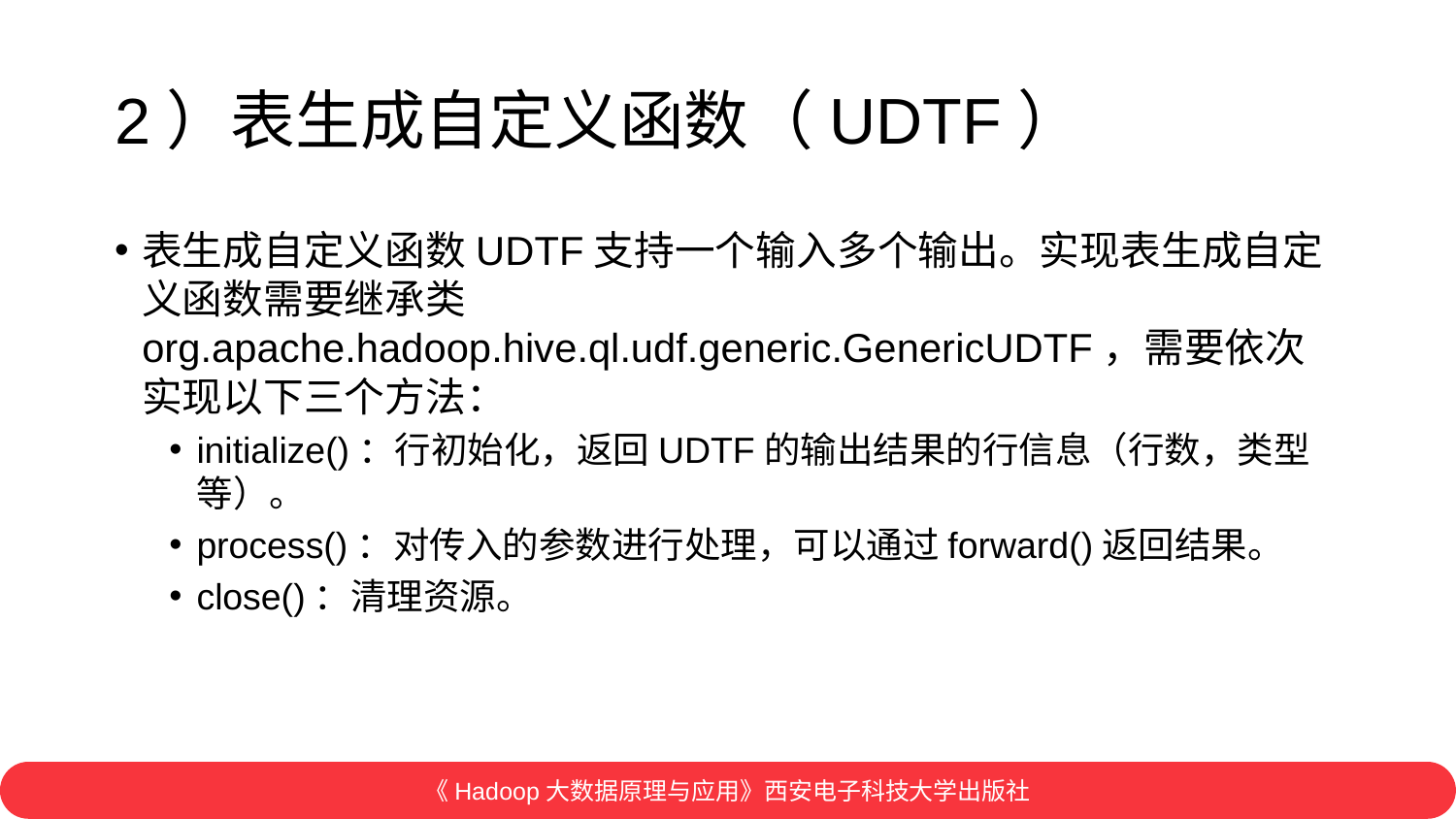

# 2）表生成自定义函数（UDTF）
表生成自定义函数UDTF支持一个输入多个输出。实现表生成自定义函数需要继承类org.apache.hadoop.hive.ql.udf.generic.GenericUDTF，需要依次实现以下三个方法：
initialize()：行初始化，返回UDTF的输出结果的行信息（行数，类型等）。
process()：对传入的参数进行处理，可以通过forward()返回结果。
close()：清理资源。